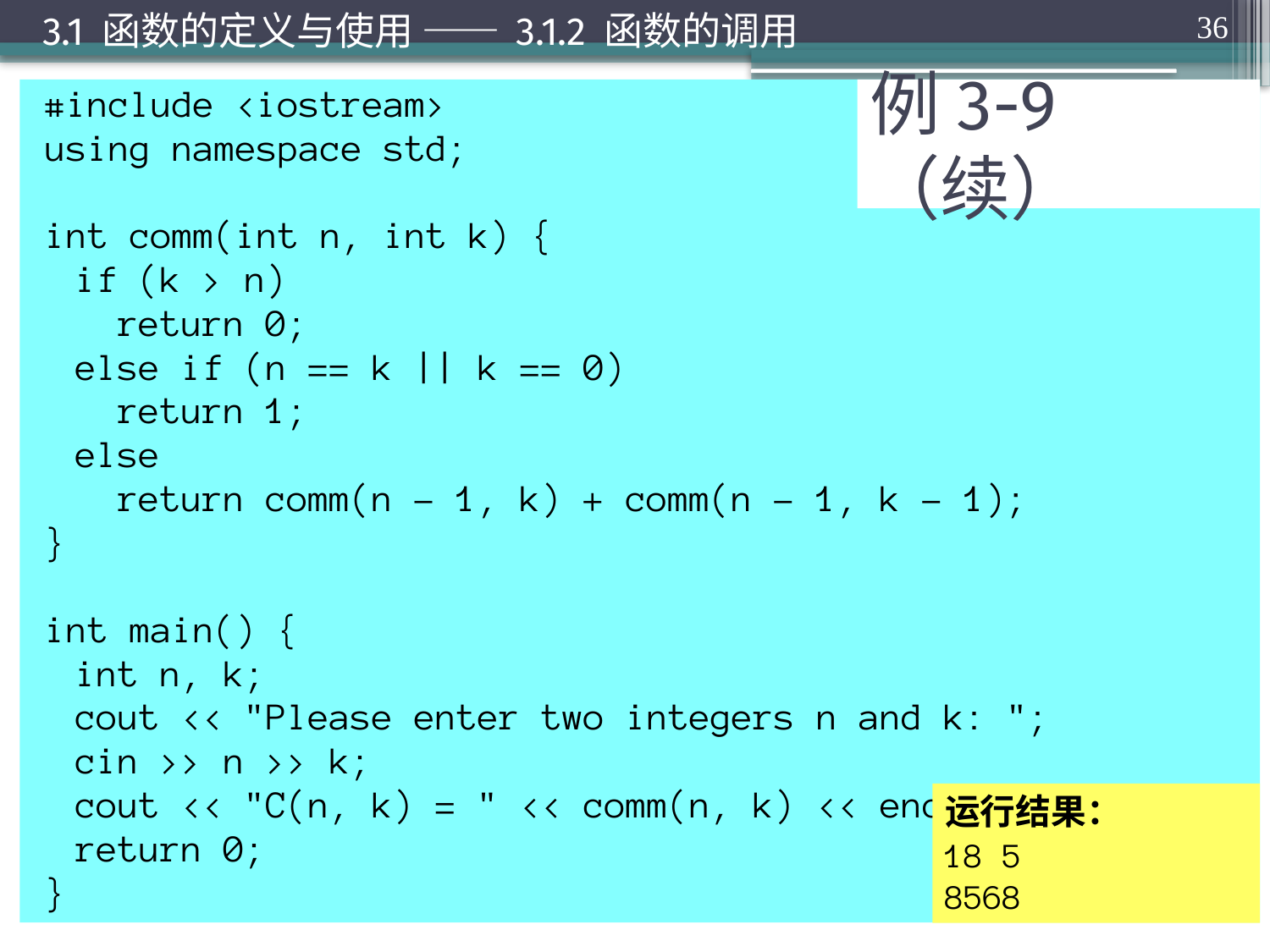

3.1 函数的定义与使用 —— 3.1.2 函数的调用
36
#include <iostream>
using namespace std;

int comm(int n, int k) {
	if (k > n)
	  return 0;
	else if (n == k || k == 0)
	  return 1;
	else
	  return comm(n - 1, k) + comm(n - 1, k - 1);
}

int main() {
	int n, k;
	cout << "Please enter two integers n and k: ";
	cin >> n >> k;
	cout << "C(n, k) = " << comm(n, k) << endl;
	return 0;
}
# 例3-9（续）
运行结果：
18 5
8568